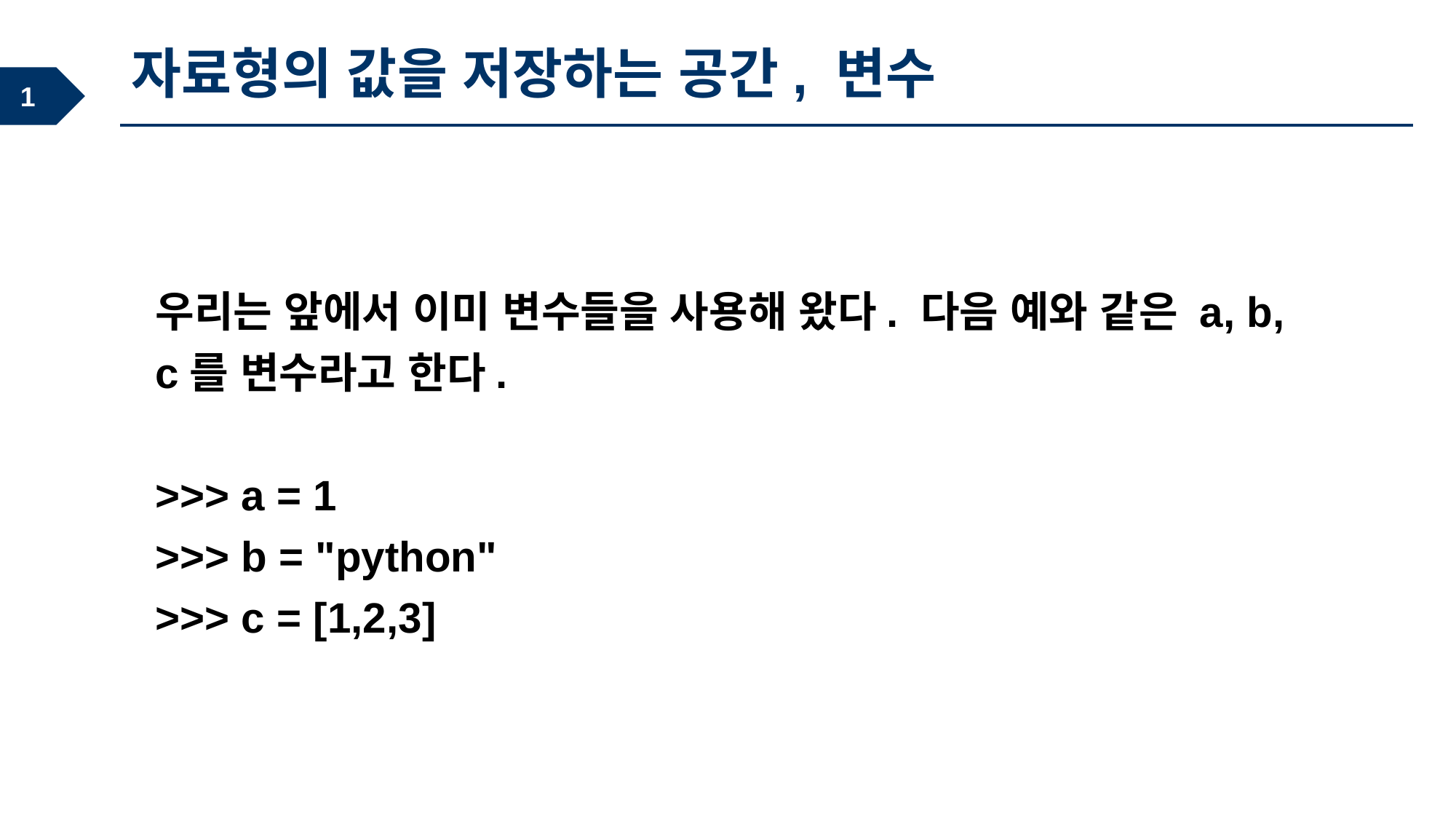

자료형의 값을 저장하는 공간, 변수
우리는 앞에서 이미 변수들을 사용해 왔다. 다음 예와 같은 a, b, c를 변수라고 한다.

>>> a = 1
>>> b = "python"
>>> c = [1,2,3]